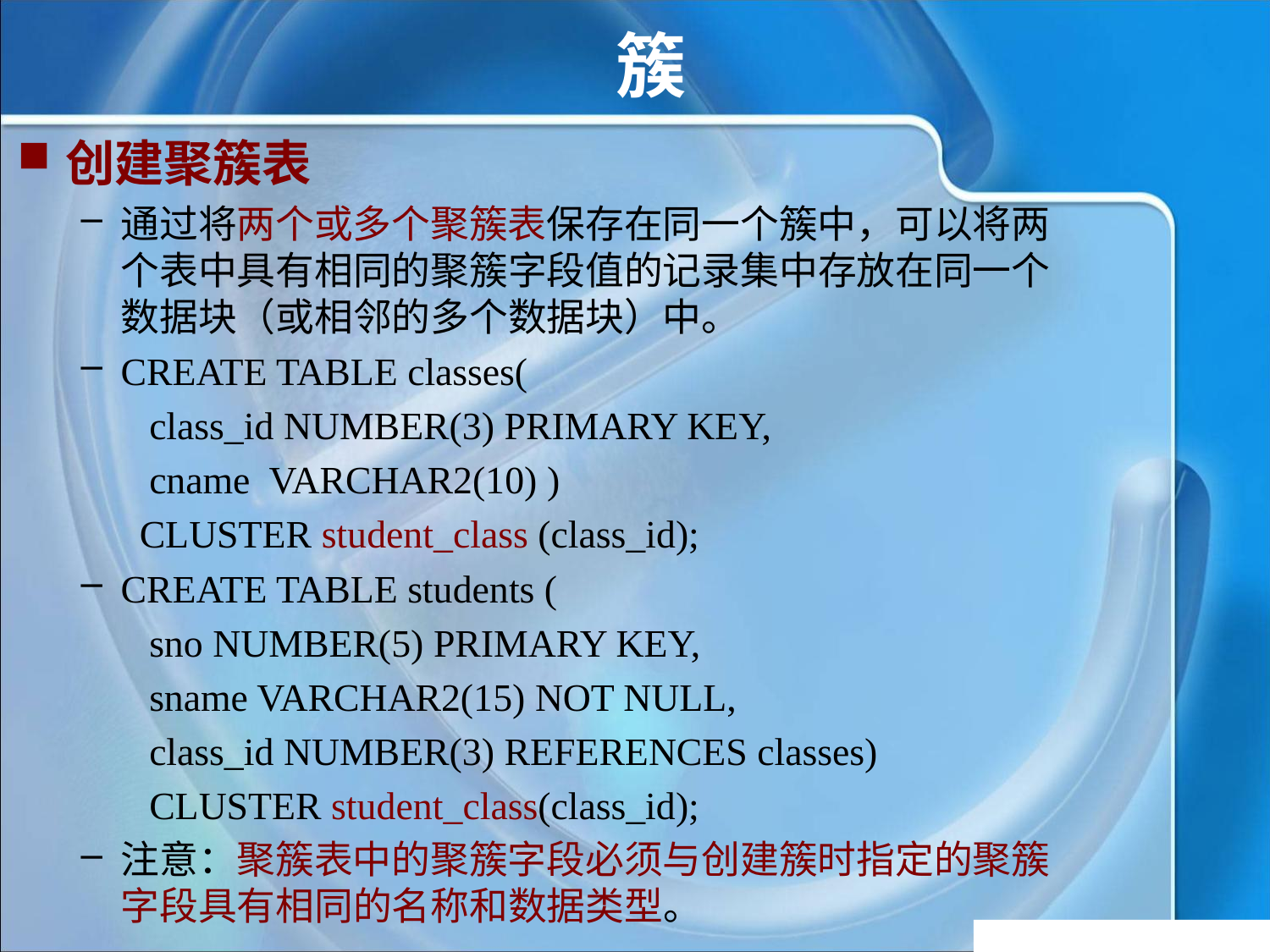

# 簇
创建聚簇表
通过将两个或多个聚簇表保存在同一个簇中，可以将两个表中具有相同的聚簇字段值的记录集中存放在同一个数据块（或相邻的多个数据块）中。
CREATE TABLE classes(
       class_id NUMBER(3) PRIMARY KEY,
       cname  VARCHAR2(10) )
      CLUSTER student_class (class_id);
CREATE TABLE students (
       sno NUMBER(5) PRIMARY KEY,
       sname VARCHAR2(15) NOT NULL,
       class_id NUMBER(3) REFERENCES classes)
       CLUSTER student_class(class_id);
注意：聚簇表中的聚簇字段必须与创建簇时指定的聚簇字段具有相同的名称和数据类型。
166